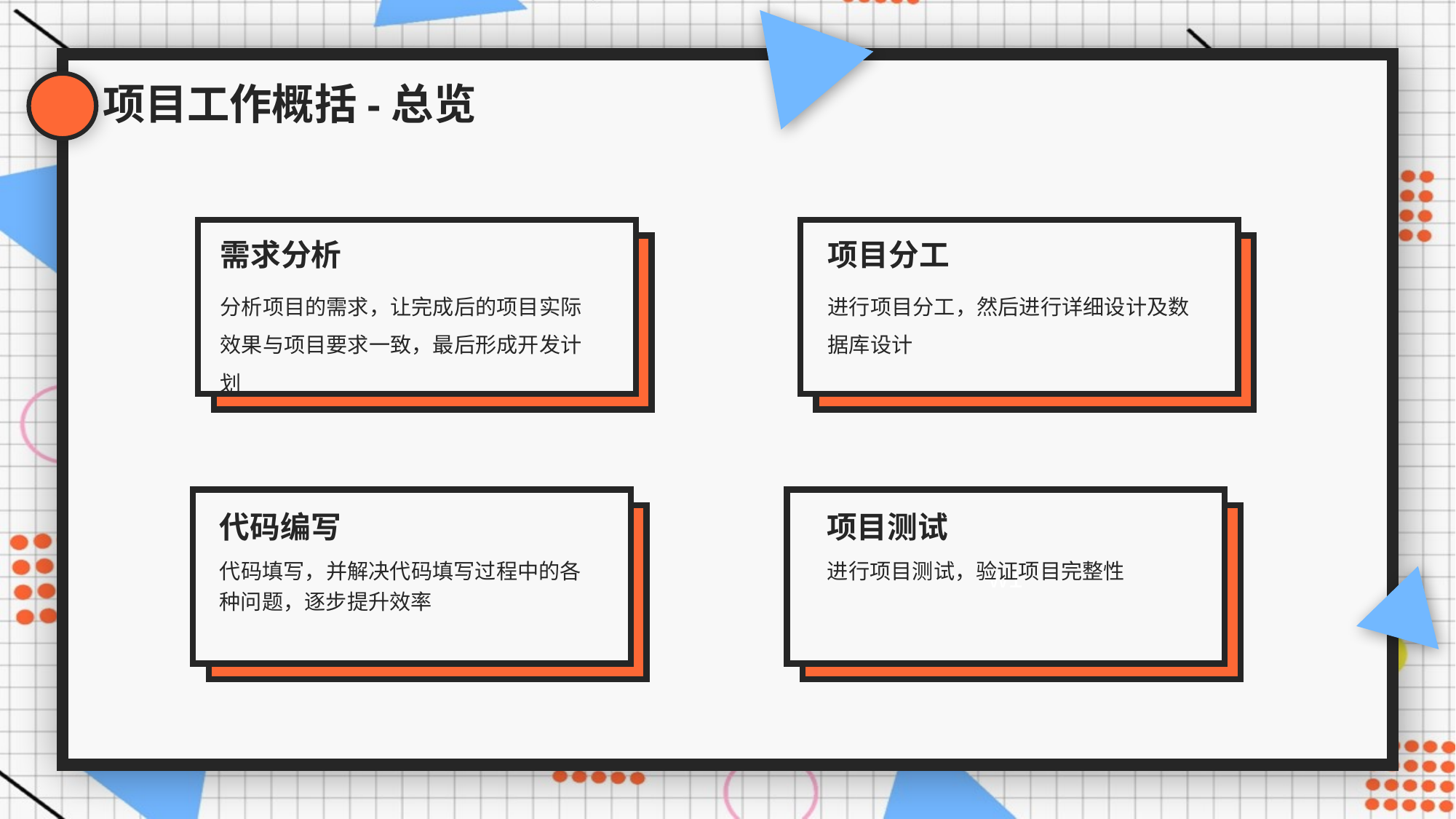

项目工作概括-总览

需求分析
项目分工
分析项目的需求，让完成后的项目实际效果与项目要求一致，最后形成开发计划
进行项目分工，然后进行详细设计及数据库设计

w1

代码编写
项目测试
代码填写，并解决代码填写过程中的各种问题，逐步提升效率
进行项目测试，验证项目完整性